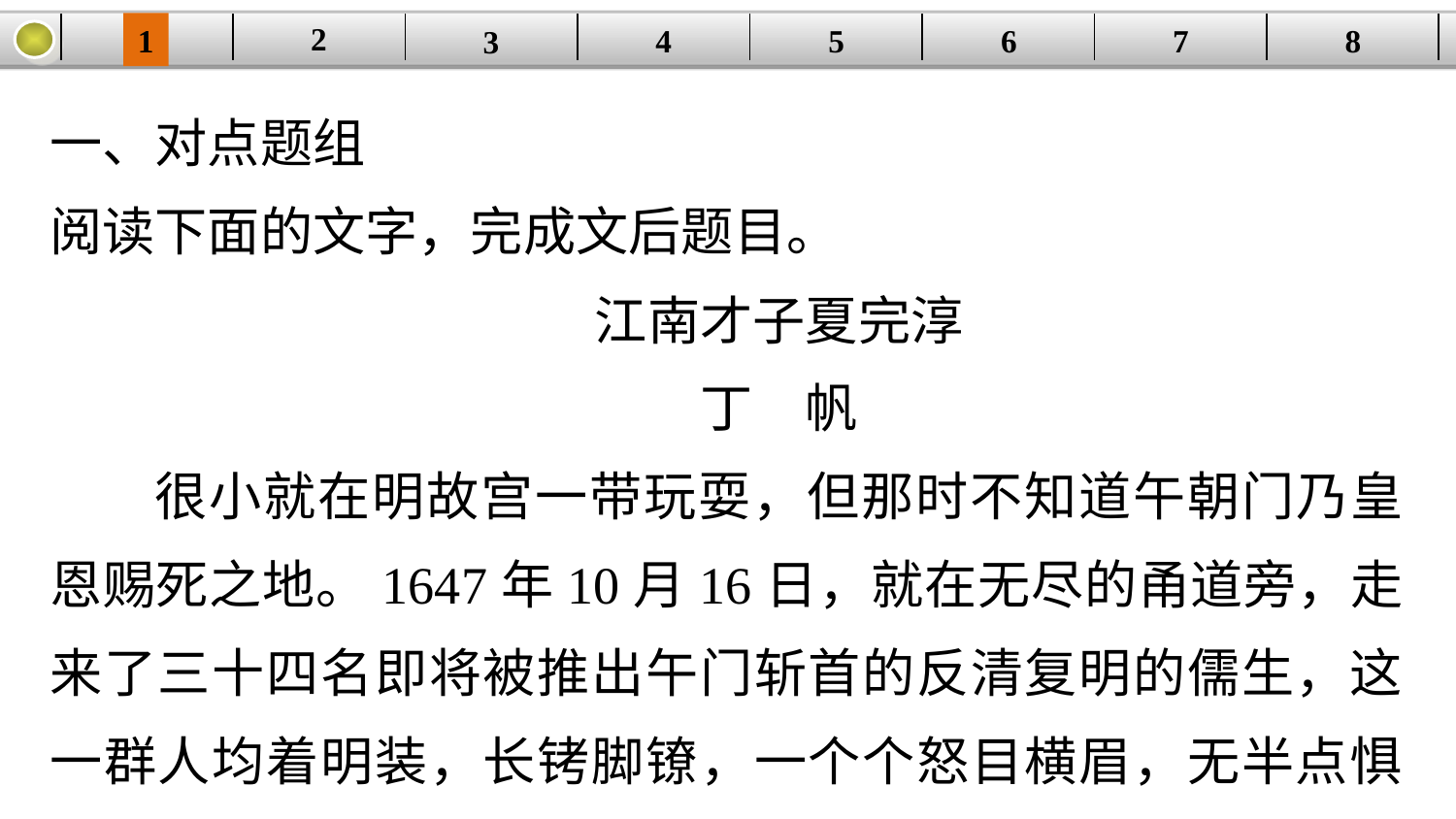

2
1
8
7
6
|  |  |  |  |  |  |  |  |
| --- | --- | --- | --- | --- | --- | --- | --- |
5
4
3

一、对点题组
阅读下面的文字，完成文后题目。
江南才子夏完淳
丁　帆
很小就在明故宫一带玩耍，但那时不知道午朝门乃皇恩赐死之地。1647年10月16日，就在无尽的甬道旁，走来了三十四名即将被推出午门斩首的反清复明的儒生，这一群人均着明装，长铐脚镣，一个个怒目横眉，无半点惧色。